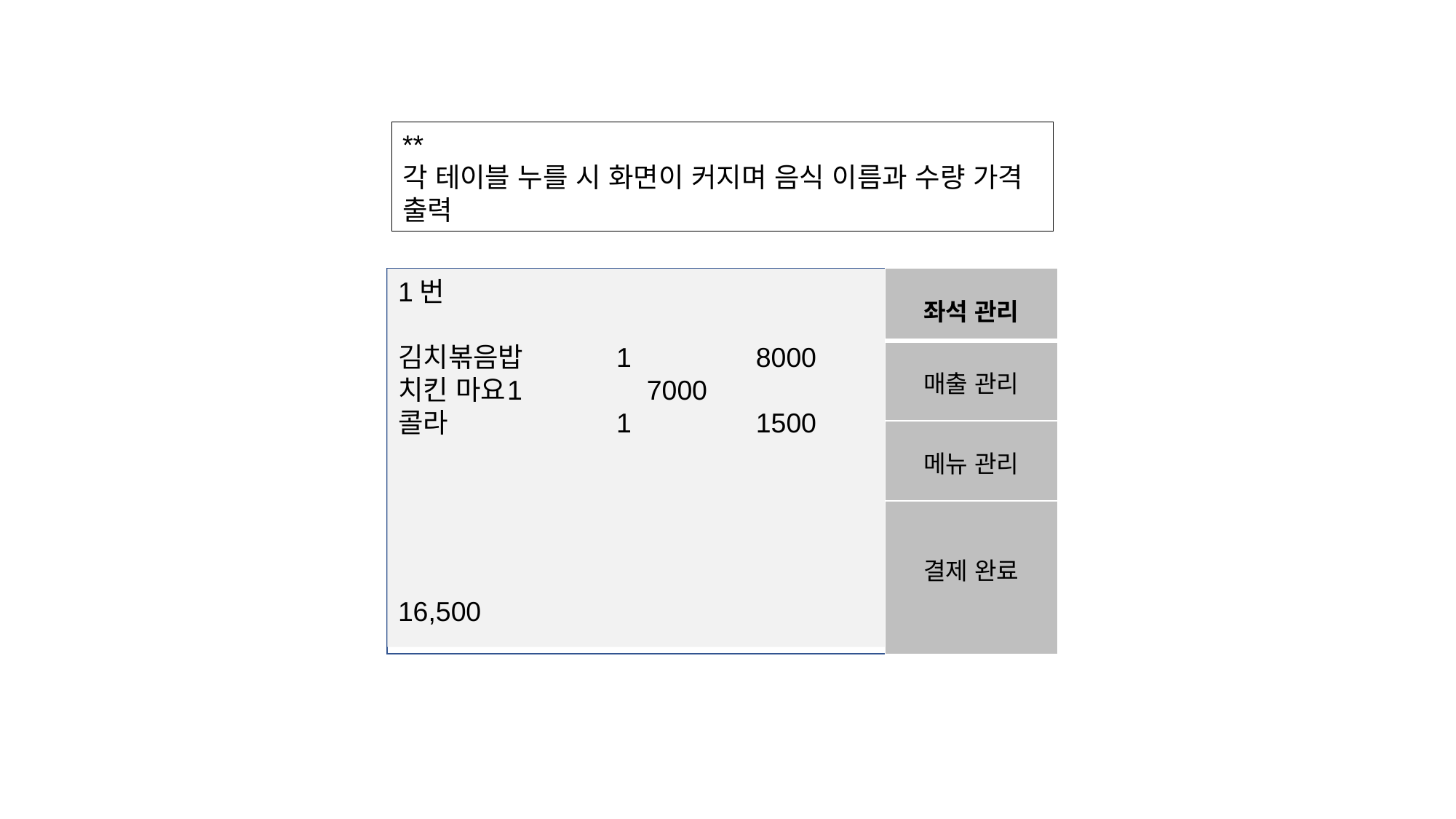

**
각 테이블 누를 시 화면이 커지며 음식 이름과 수량 가격 출력
| 좌석 관리 |
| --- |
| 매출 관리 |
| 메뉴 관리 |
| 결제 완료 |
1번

김치볶음밥	1	    8000
치킨 마요	1	    7000
콜라		1	    1500

16,500